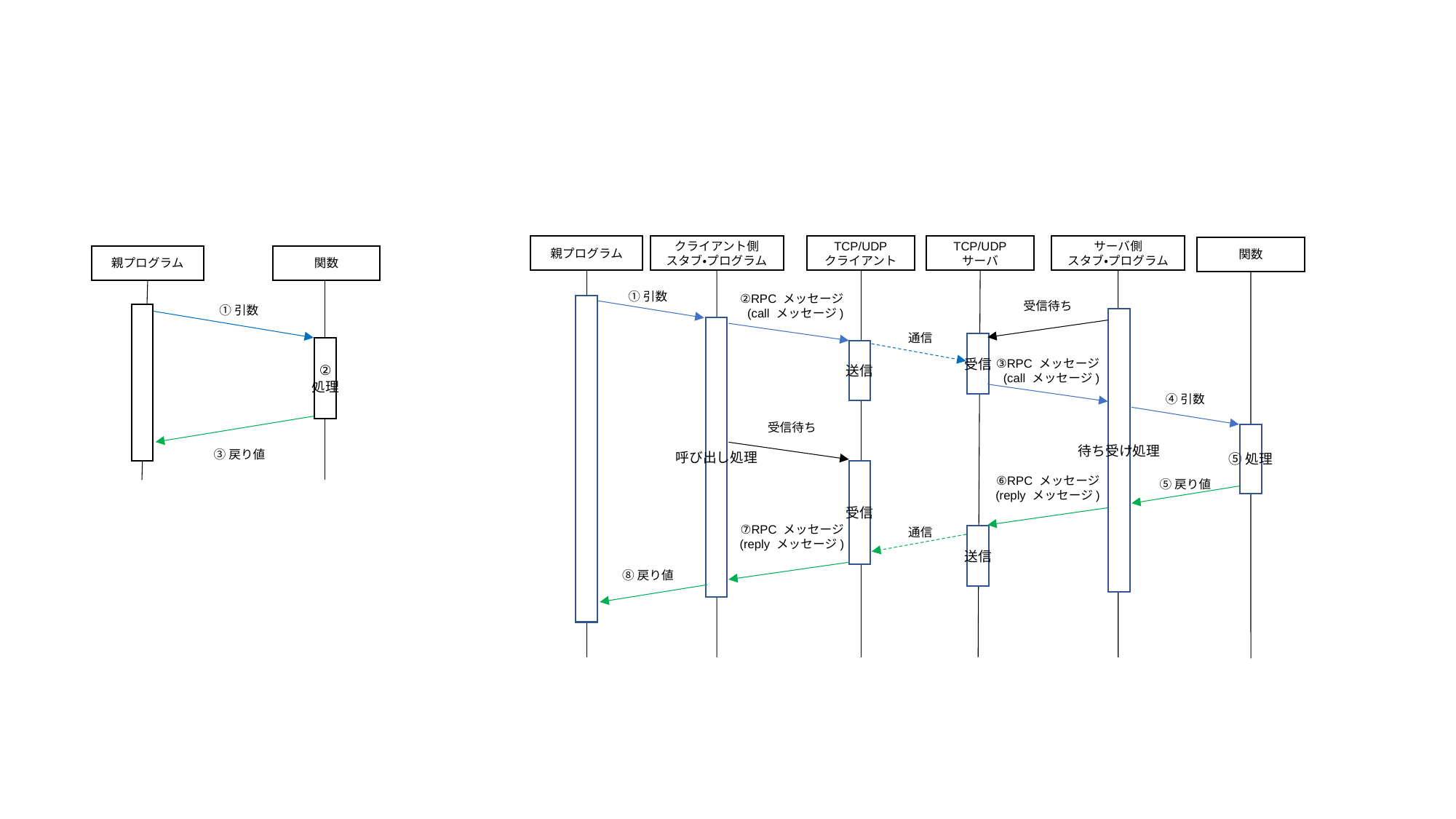

親プログラム
クライアント側
スタブ・プログラム
TCP/UDP
クライアント
TCP/UDP
サーバ
サーバ側
スタブ・プログラム
関数
親プログラム
関数
①引数
②RPC メッセージ
(call メッセージ)
受信待ち

①引数

待ち受け処理
呼び出し処理
通信
受信
②
処理
送信
③RPC メッセージ
(call メッセージ)
④引数
受信待ち
⑤処理
③戻り値
受信
⑥RPC メッセージ
(reply メッセージ)
⑤戻り値
⑦RPC メッセージ
(reply メッセージ)
通信
送信
⑧戻り値